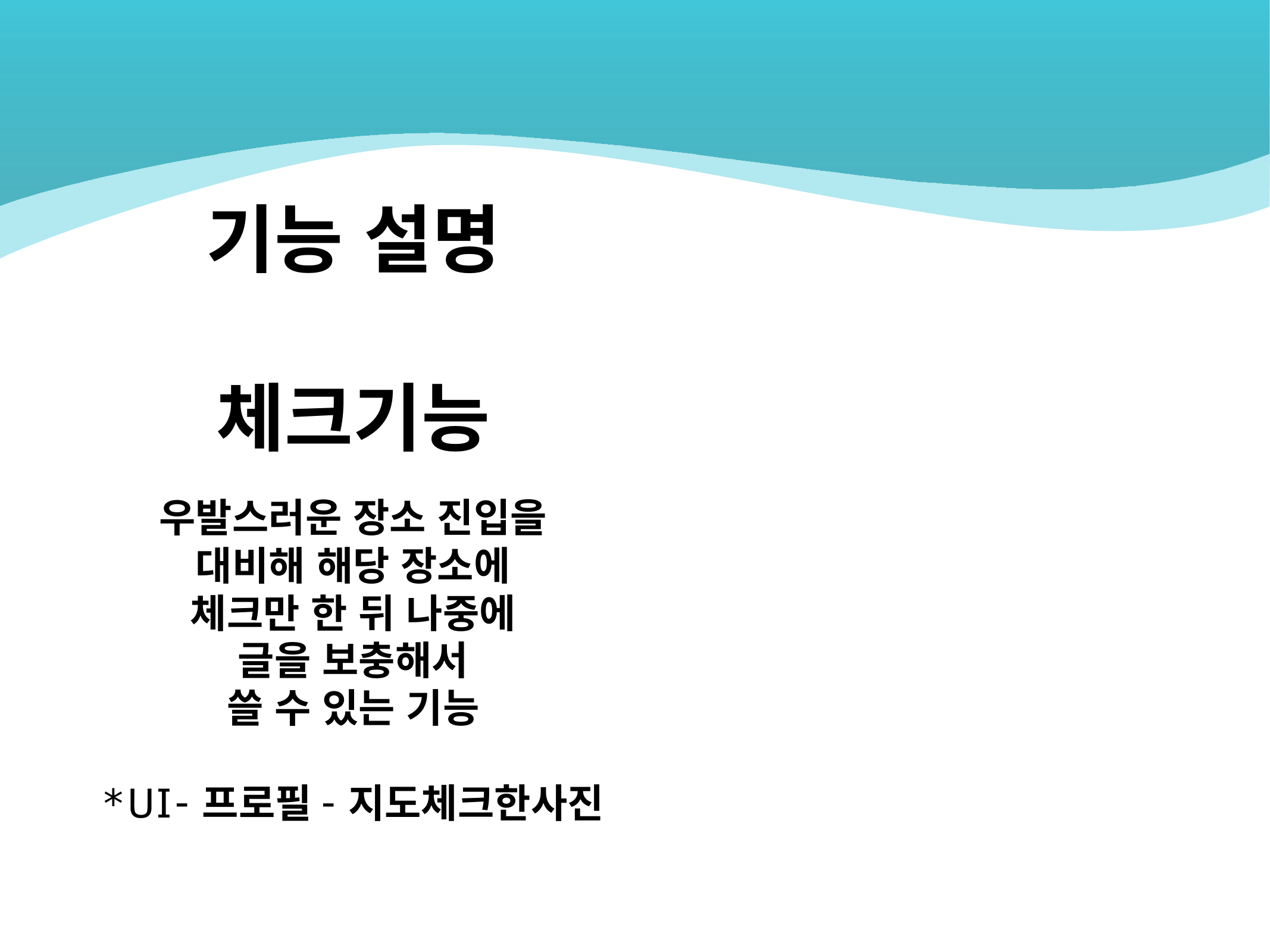

# 기능 설명 체크기능

우발스러운 장소 진입을
대비해 해당 장소에
체크만 한 뒤 나중에
글을 보충해서
쓸 수 있는 기능

*UI-프로필-지도체크한사진